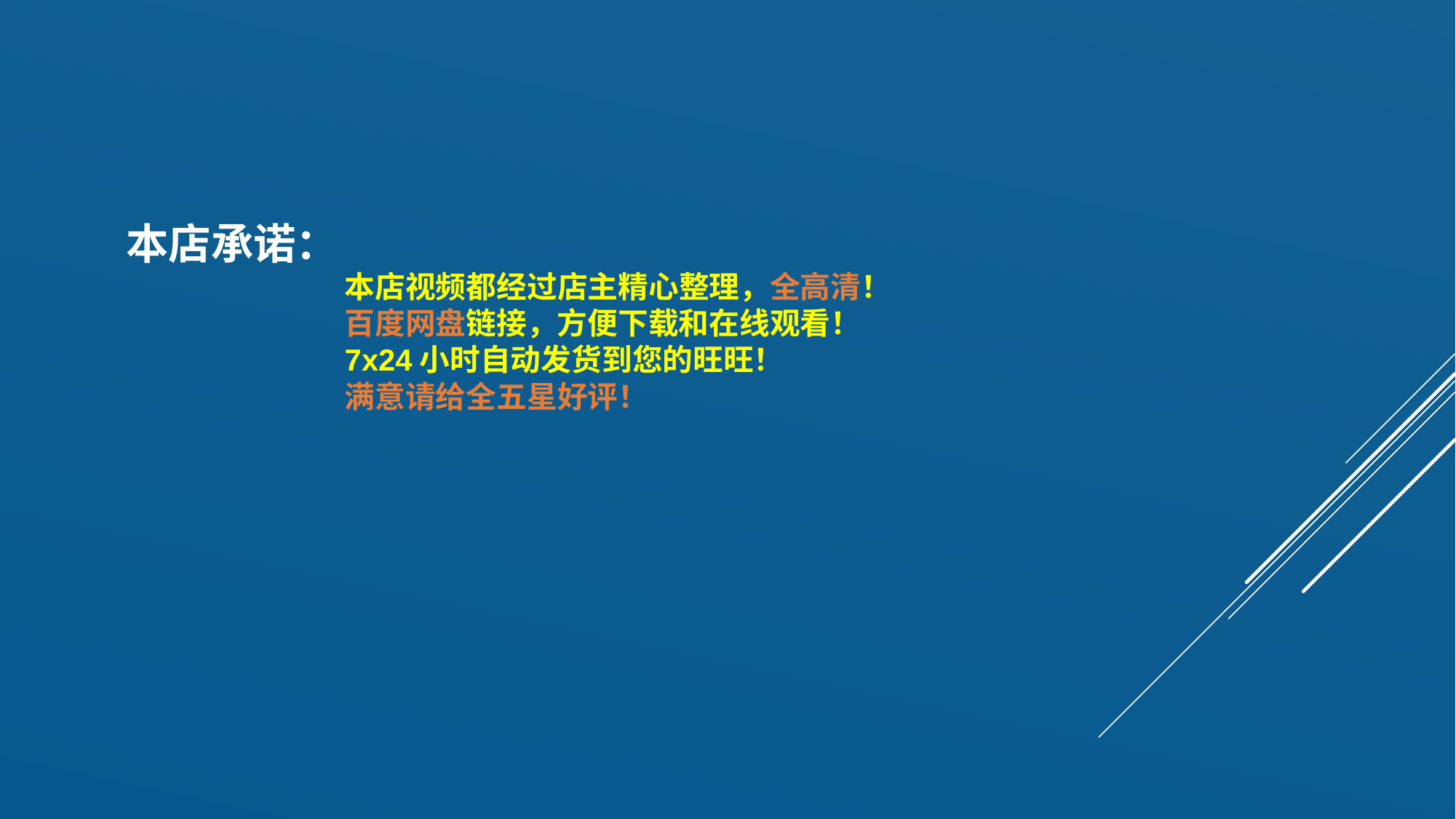

本店承诺：
		本店视频都经过店主精心整理，全高清！
		百度网盘链接，方便下载和在线观看！
		7x24小时自动发货到您的旺旺！
		满意请给全五星好评！